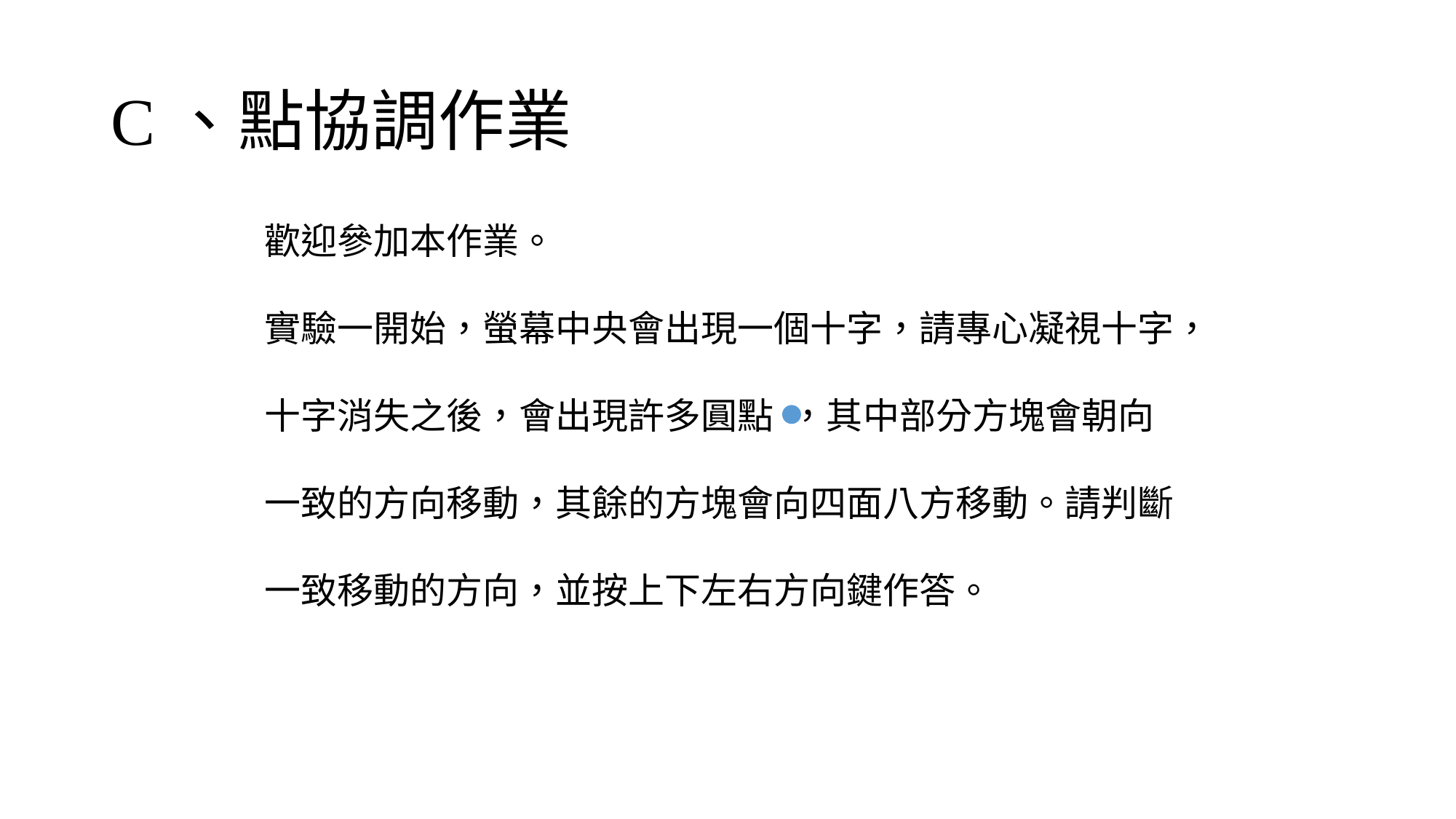

C、點協調作業
歡迎參加本作業。

實驗一開始，螢幕中央會出現一個十字，請專心凝視十字，

十字消失之後，會出現許多圓點  ，其中部分方塊會朝向
一致的方向移動，其餘的方塊會向四面八方移動。請判斷
一致移動的方向，並按上下左右方向鍵作答。